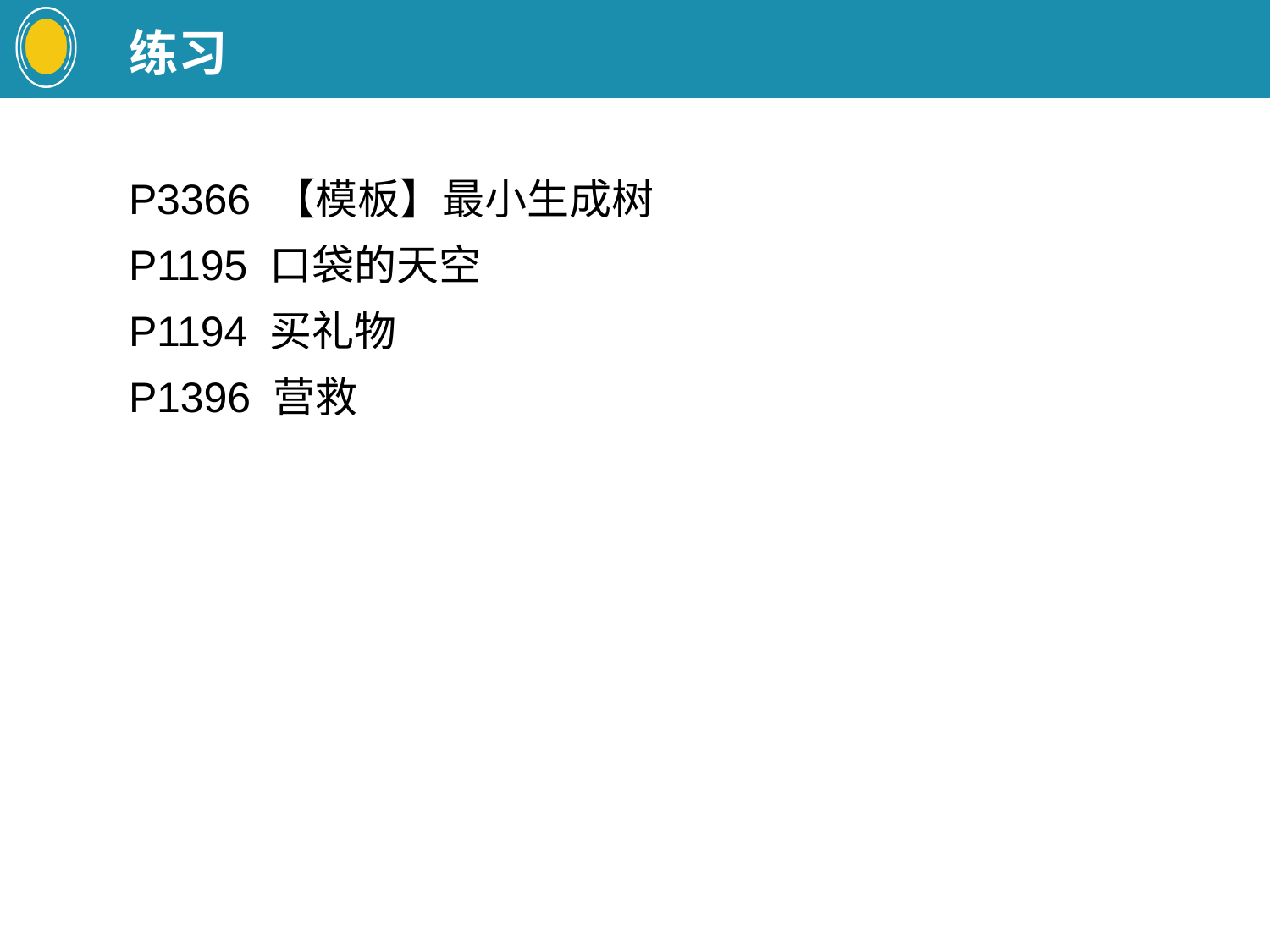

练习
P3366 【模板】最小生成树
P1195 口袋的天空
P1194 买礼物
P1396 营救